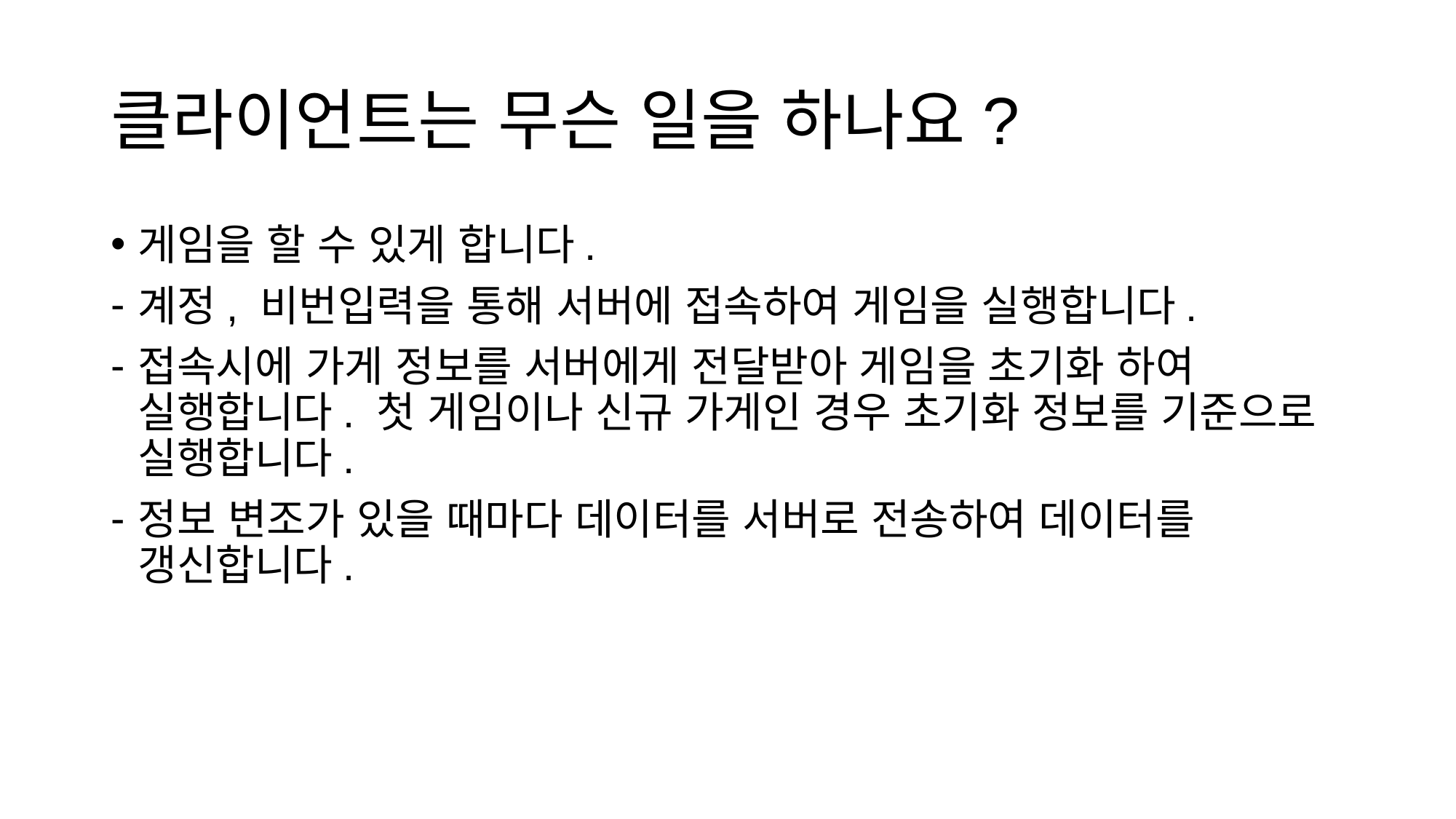

# 클라이언트는 무슨 일을 하나요?
게임을 할 수 있게 합니다.
계정, 비번입력을 통해 서버에 접속하여 게임을 실행합니다.
접속시에 가게 정보를 서버에게 전달받아 게임을 초기화 하여 실행합니다. 첫 게임이나 신규 가게인 경우 초기화 정보를 기준으로 실행합니다.
정보 변조가 있을 때마다 데이터를 서버로 전송하여 데이터를 갱신합니다.